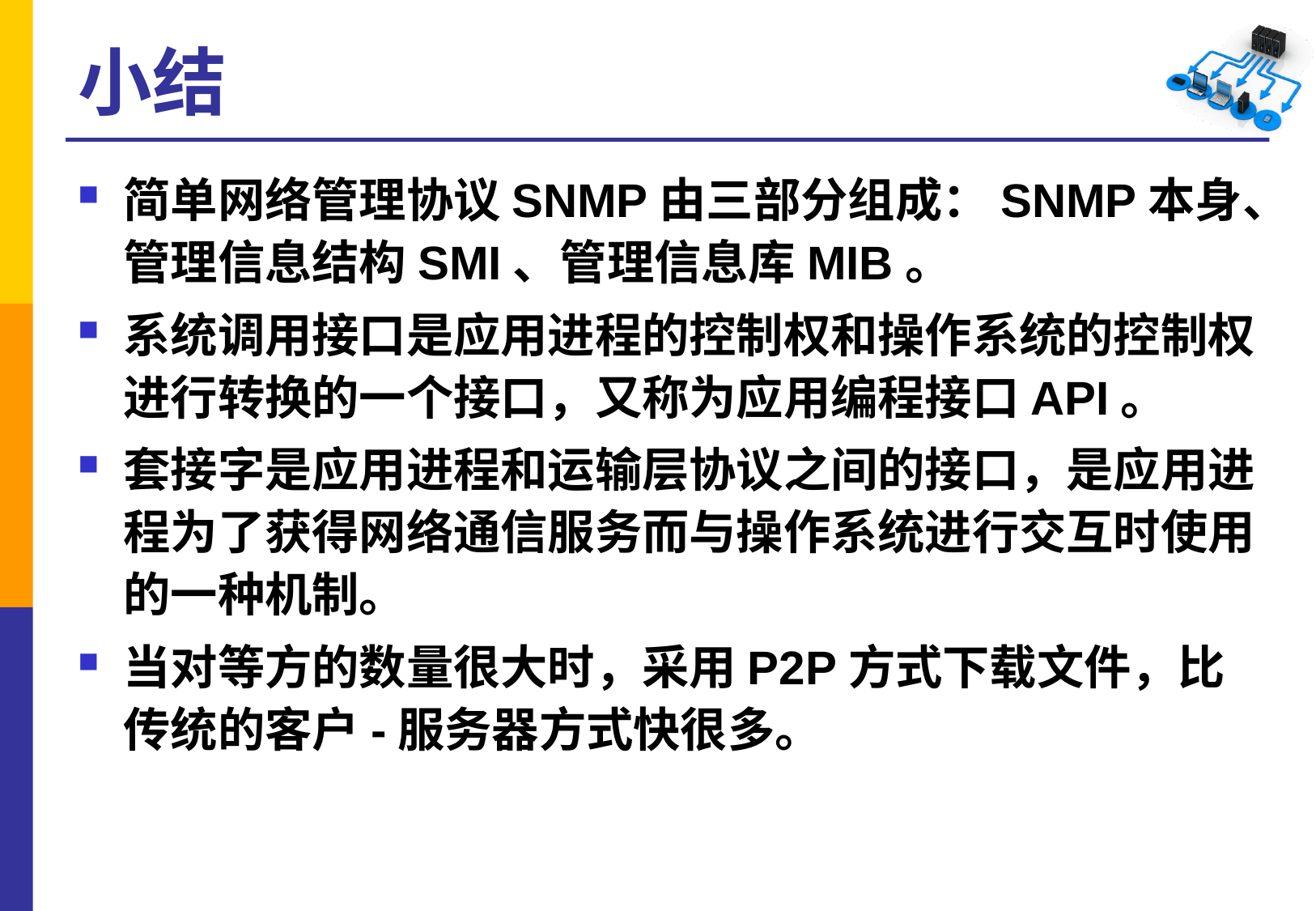

# 小结
简单网络管理协议SNMP由三部分组成：SNMP本身、管理信息结构SMI、管理信息库MIB。
系统调用接口是应用进程的控制权和操作系统的控制权进行转换的一个接口，又称为应用编程接口API。
套接字是应用进程和运输层协议之间的接口，是应用进程为了获得网络通信服务而与操作系统进行交互时使用的一种机制。
当对等方的数量很大时，采用P2P方式下载文件，比传统的客户-服务器方式快很多。